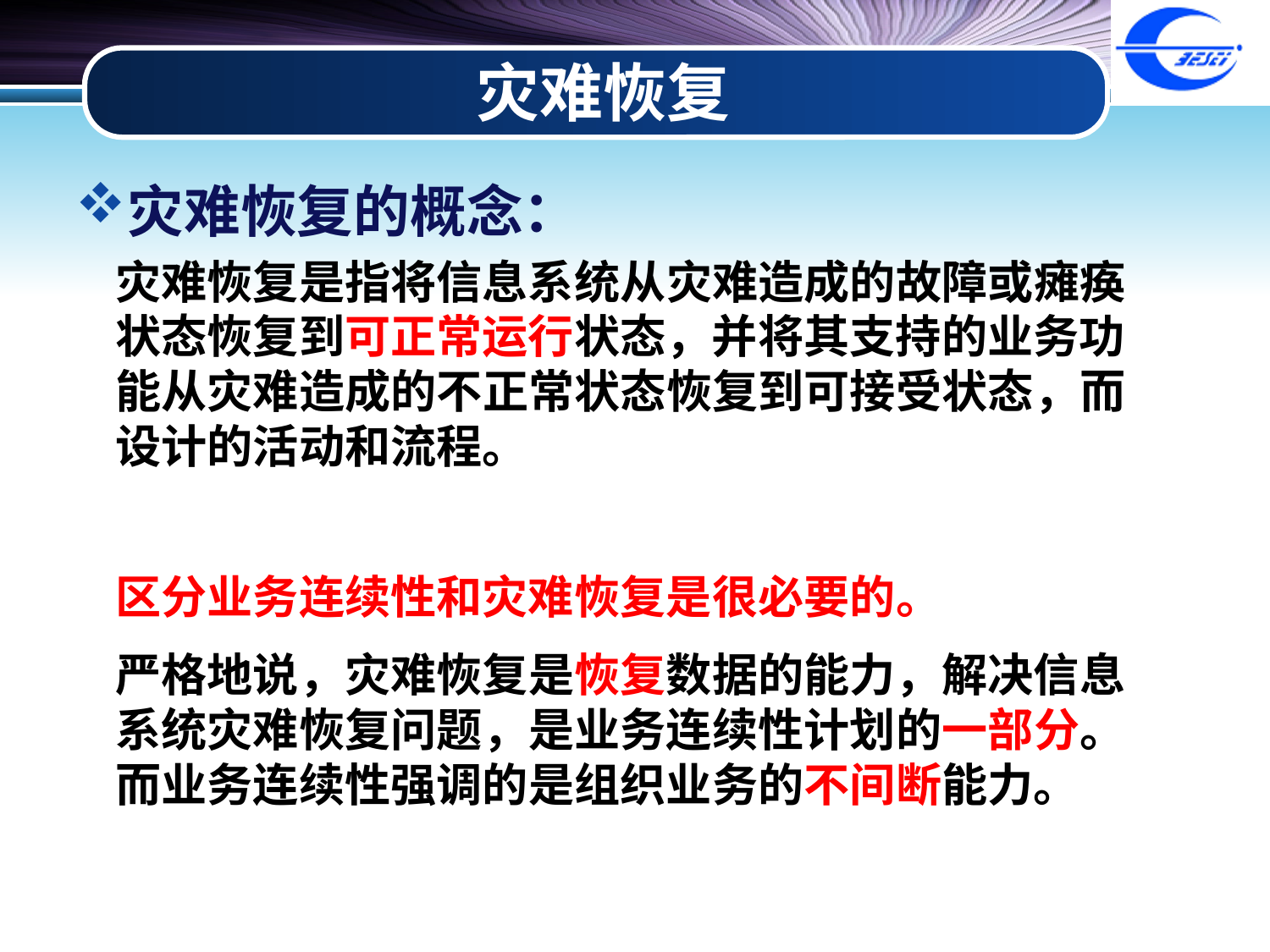

# 灾难恢复
灾难恢复的概念：

灾难恢复是指将信息系统从灾难造成的故障或瘫痪状态恢复到可正常运行状态，并将其支持的业务功能从灾难造成的不正常状态恢复到可接受状态，而设计的活动和流程。
区分业务连续性和灾难恢复是很必要的。
严格地说，灾难恢复是恢复数据的能力，解决信息系统灾难恢复问题，是业务连续性计划的一部分。而业务连续性强调的是组织业务的不间断能力。